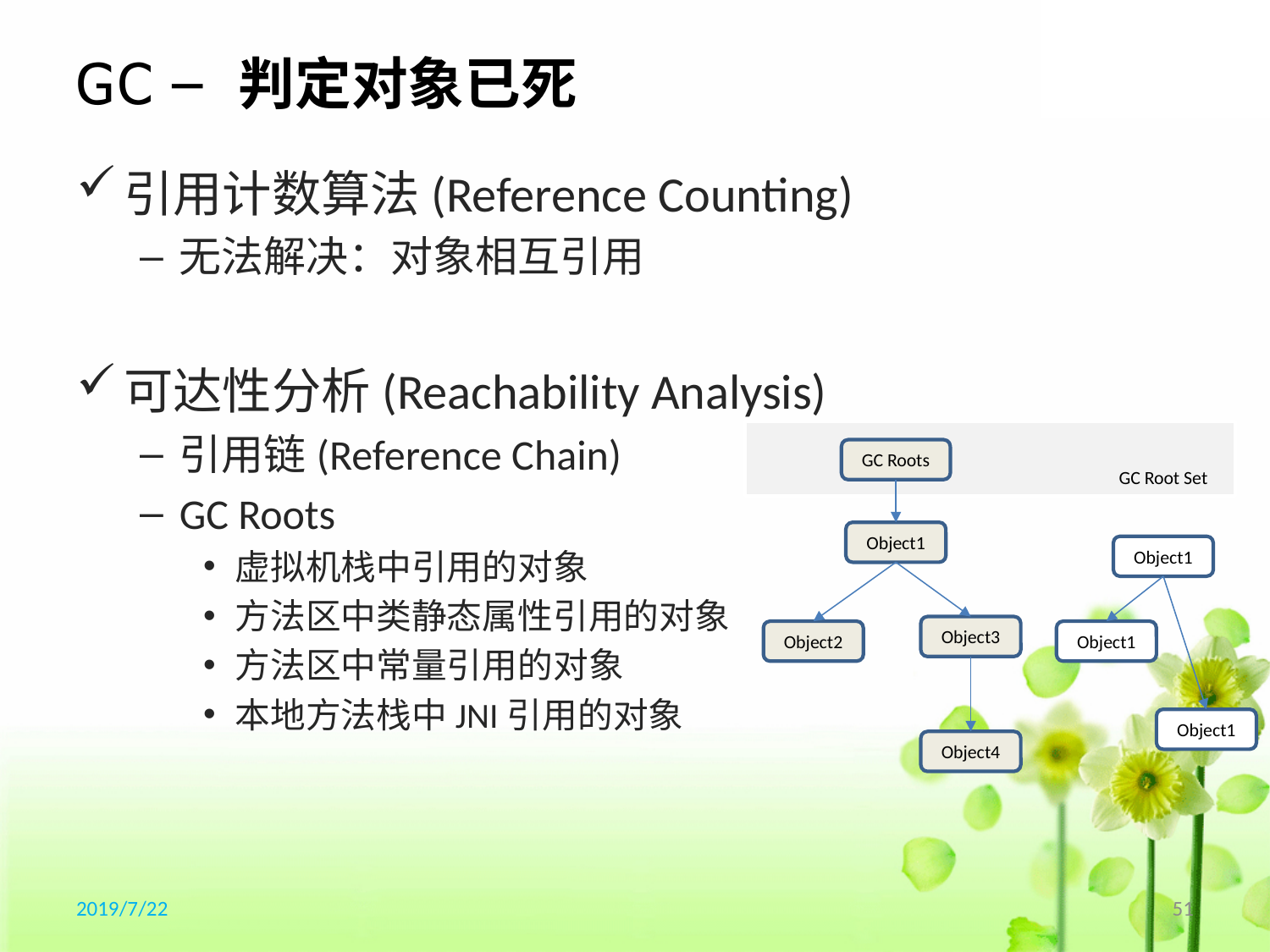

# GC – 判定对象已死
引用计数算法(Reference Counting)
无法解决：对象相互引用

可达性分析(Reachability Analysis)
引用链(Reference Chain)
GC Roots
虚拟机栈中引用的对象
方法区中类静态属性引用的对象
方法区中常量引用的对象
本地方法栈中JNI引用的对象

GC Roots
GC Root Set
Object1
Object1
Object3
Object2
Object1
Object1
Object4
2019/7/22
51